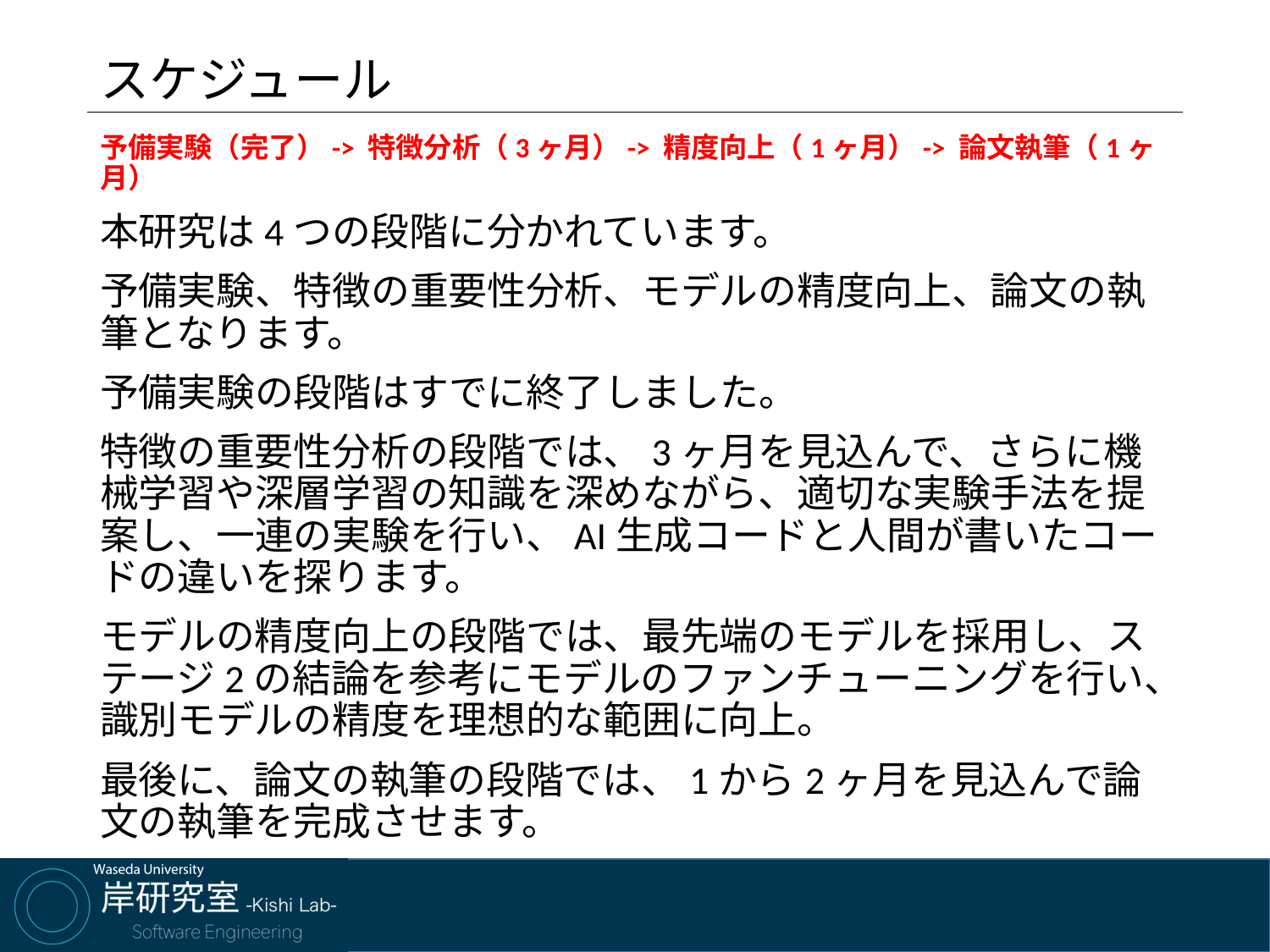

# スケジュール
予備実験（完了）-> 特徴分析（3ヶ月）-> 精度向上（1ヶ月）-> 論文執筆（1ヶ月）
本研究は4つの段階に分かれています。
予備実験、特徴の重要性分析、モデルの精度向上、論文の執筆となります。
予備実験の段階はすでに終了しました。
特徴の重要性分析の段階では、3ヶ月を見込んで、さらに機械学習や深層学習の知識を深めながら、適切な実験手法を提案し、一連の実験を行い、AI生成コードと人間が書いたコードの違いを探ります。
モデルの精度向上の段階では、最先端のモデルを採用し、ステージ2の結論を参考にモデルのファンチューニングを行い、識別モデルの精度を理想的な範囲に向上。
最後に、論文の執筆の段階では、1から2ヶ月を見込んで論文の執筆を完成させます。
18